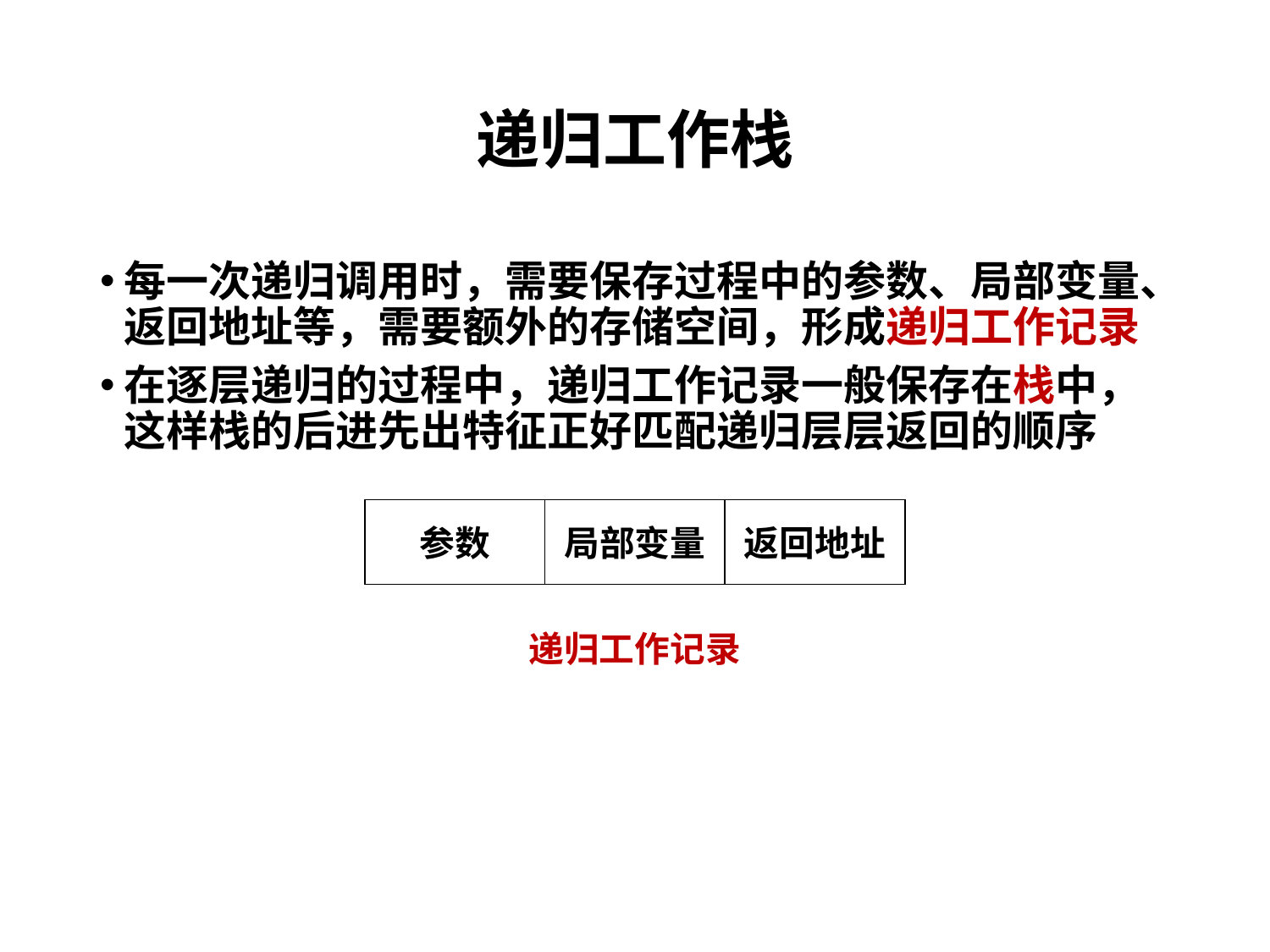

# 递归工作栈
每一次递归调用时，需要保存过程中的参数、局部变量、返回地址等，需要额外的存储空间，形成递归工作记录
在逐层递归的过程中，递归工作记录一般保存在栈中，这样栈的后进先出特征正好匹配递归层层返回的顺序
参数
局部变量
返回地址
递归工作记录